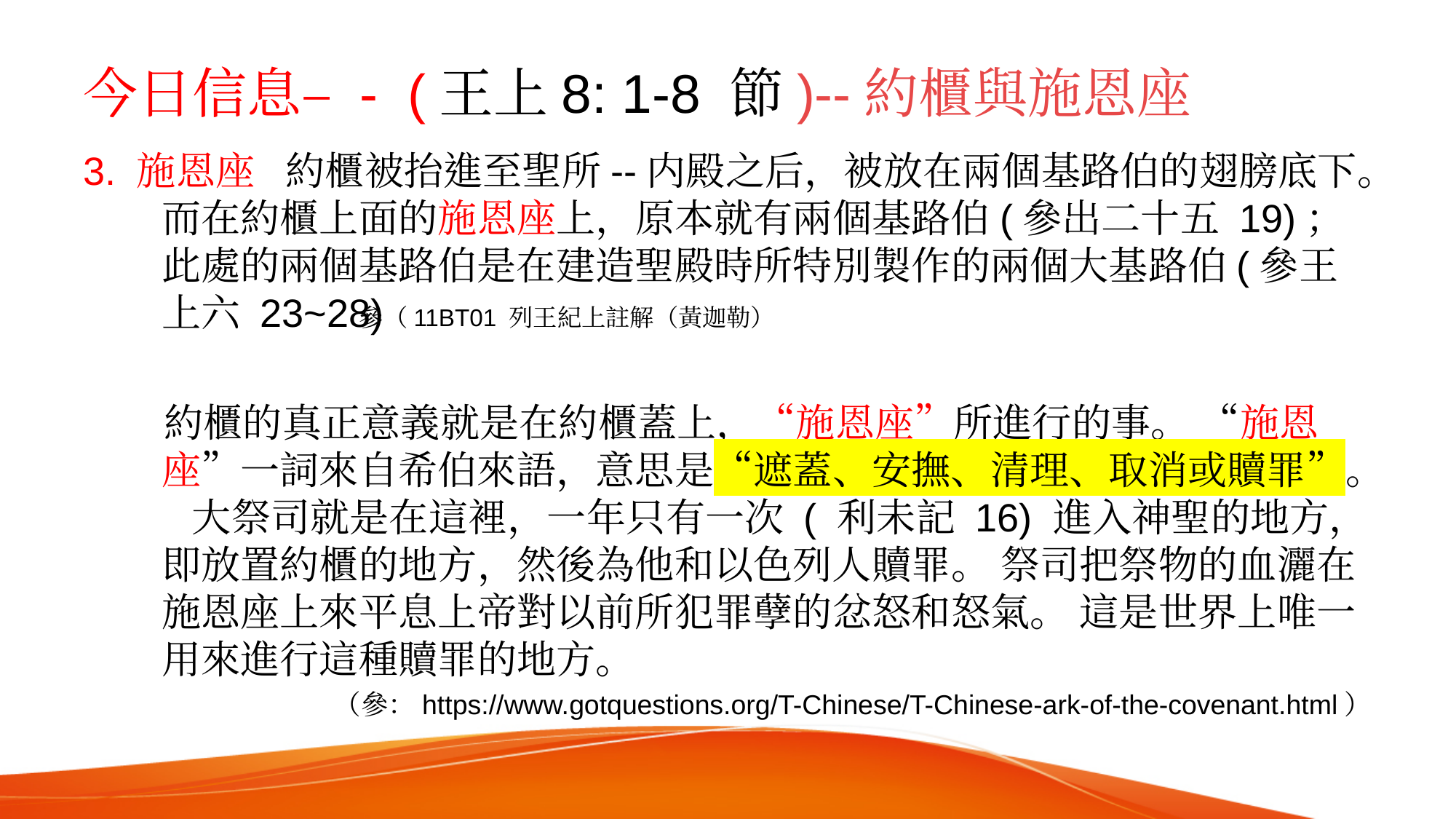

# 今日信息– -  (王上8: 1-8 節)--約櫃與施恩座
3. 施恩座   約櫃被抬進至聖所--内殿之后，被放在兩個基路伯的翅膀底下。而在約櫃上面的施恩座上，原本就有兩個基路伯(參出二十五 19)；此處的兩個基路伯是在建造聖殿時所特別製作的兩個大基路伯(參王上六 23~28)

       約櫃的真正意義就是在約櫃蓋上，“施恩座”所進行的事。 “施恩座”一詞來自希伯來語，意思是“遮蓋、安撫、清理、取消或贖罪”。   大祭司就是在這裡，一年只有一次 ( 利未記 16) 進入神聖的地方，即放置約櫃的地方，然後為他和以色列人贖罪。 祭司把祭物的血灑在施恩座上來平息上帝對以前所犯罪孽的忿怒和怒氣。 這是世界上唯一用來進行這種贖罪的地方。
（參：https://www.gotquestions.org/T-Chinese/T-Chinese-ark-of-the-covenant.html）

參（11BT01 列王紀上註解（黃迦勒）